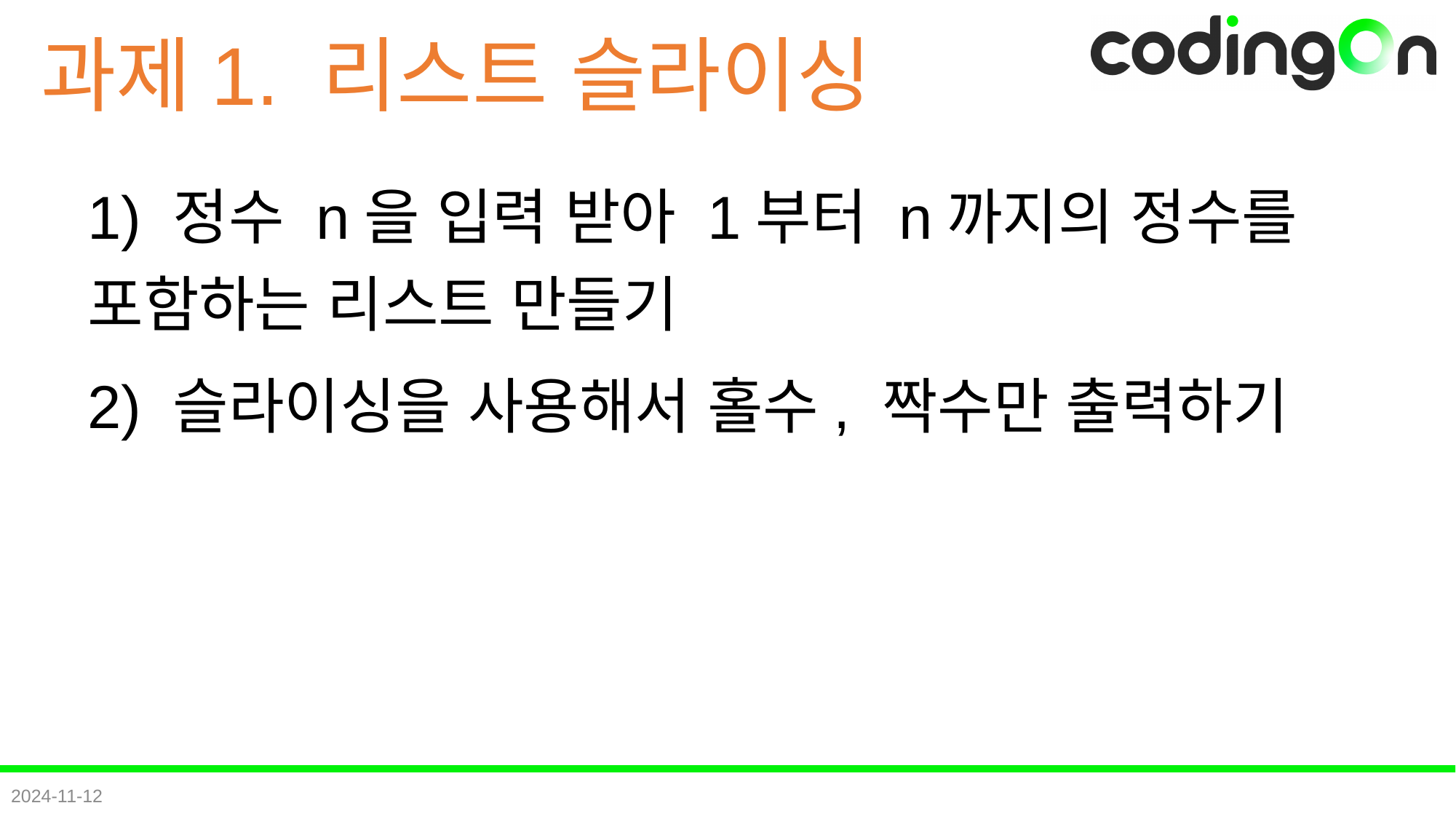

# 과제1. 리스트 슬라이싱
1) 정수 n을 입력 받아 1부터 n까지의 정수를 포함하는 리스트 만들기
2) 슬라이싱을 사용해서 홀수, 짝수만 출력하기
2024-11-12